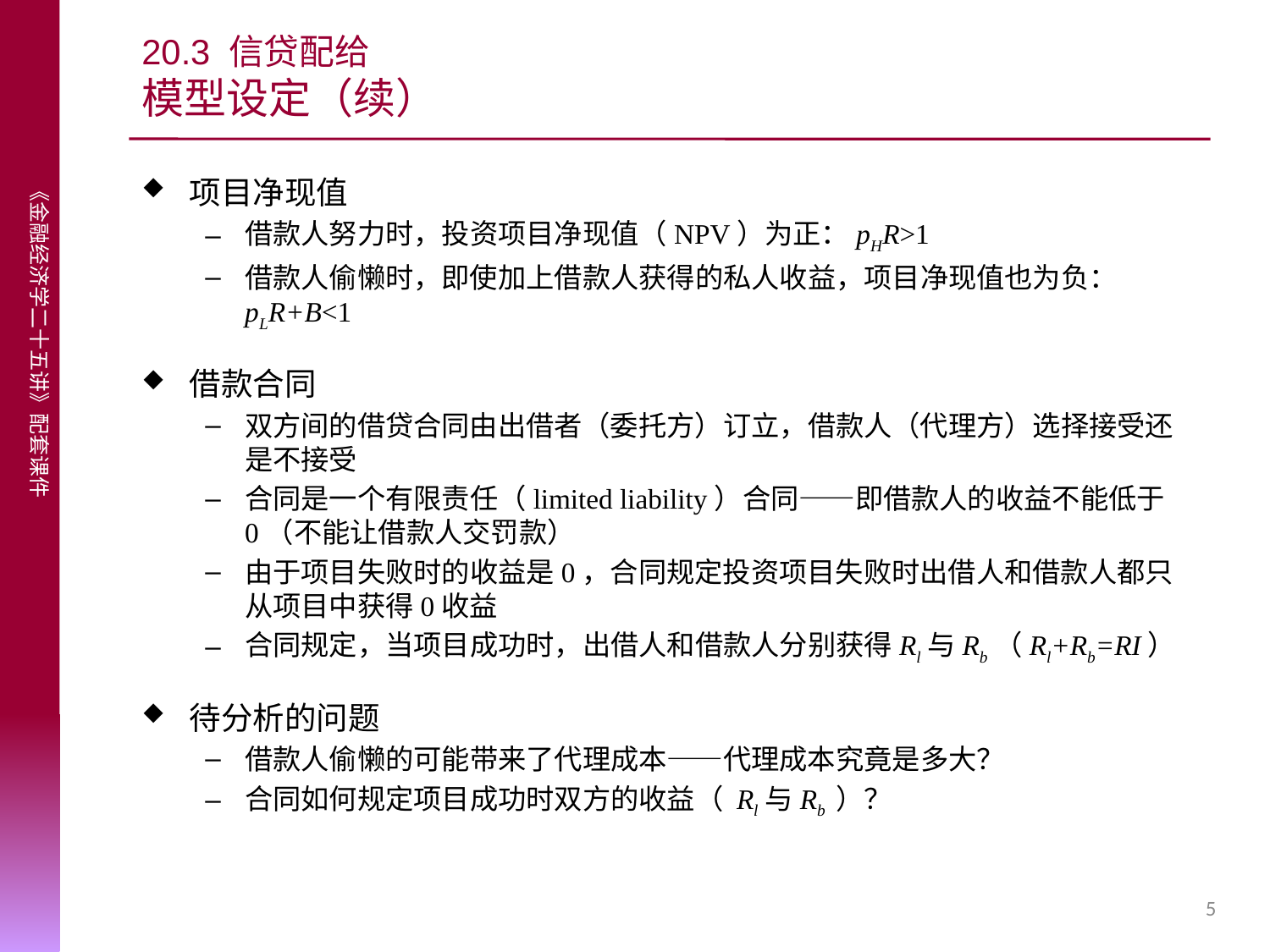

# 20.3 信贷配给 模型设定（续）
项目净现值
借款人努力时，投资项目净现值（NPV）为正：pHR>1
借款人偷懒时，即使加上借款人获得的私人收益，项目净现值也为负：pLR+B<1
借款合同
双方间的借贷合同由出借者（委托方）订立，借款人（代理方）选择接受还是不接受
合同是一个有限责任（limited liability）合同——即借款人的收益不能低于0（不能让借款人交罚款）
由于项目失败时的收益是0，合同规定投资项目失败时出借人和借款人都只从项目中获得0收益
合同规定，当项目成功时，出借人和借款人分别获得Rl与Rb（Rl+Rb=RI）
待分析的问题
借款人偷懒的可能带来了代理成本——代理成本究竟是多大？
合同如何规定项目成功时双方的收益（ Rl与Rb ）？
5